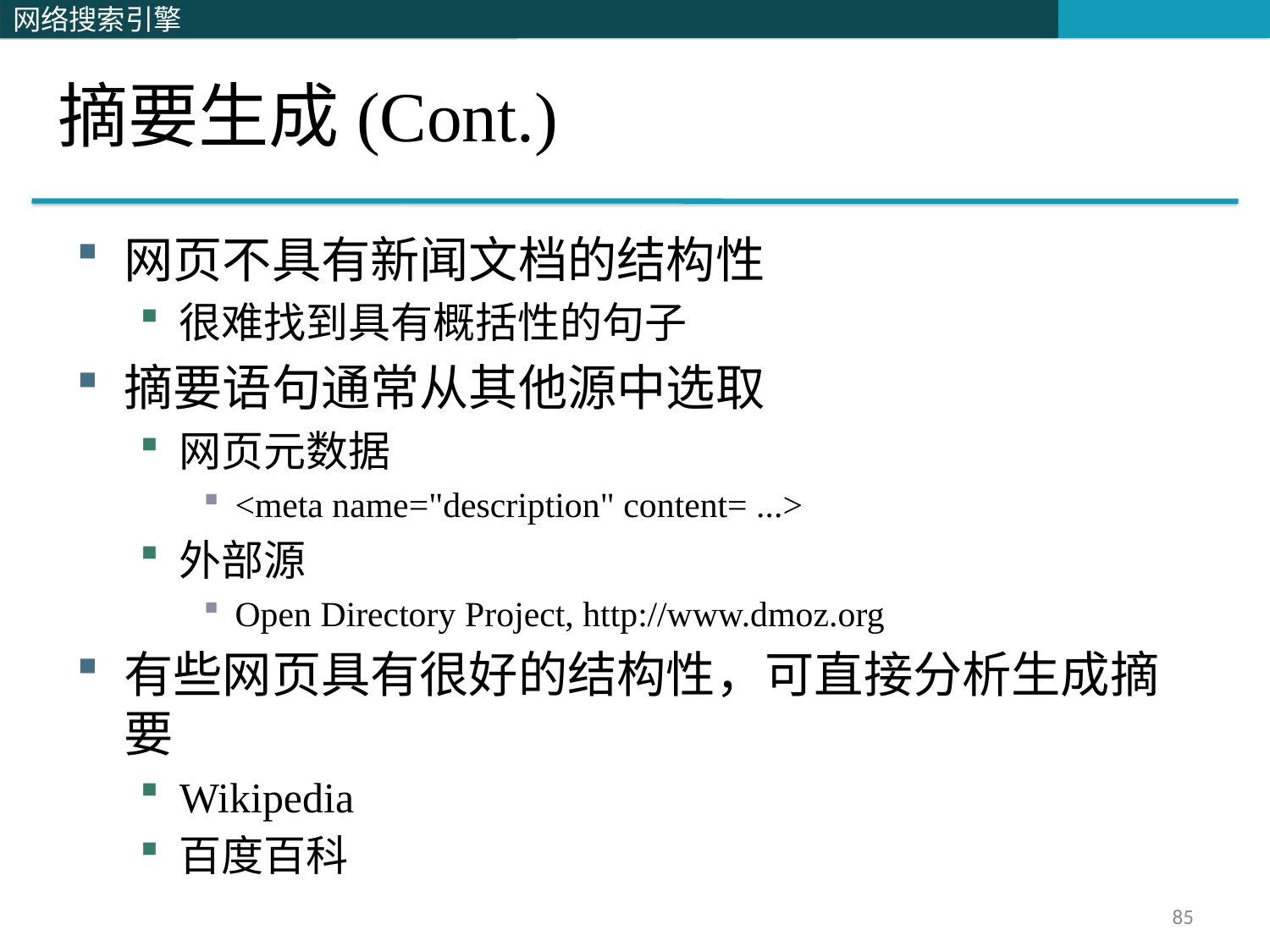

# 摘要生成(Cont.)
网页不具有新闻文档的结构性
很难找到具有概括性的句子
摘要语句通常从其他源中选取
网页元数据
<meta name="description" content= ...>
外部源
Open Directory Project, http://www.dmoz.org
有些网页具有很好的结构性，可直接分析生成摘要
Wikipedia
百度百科
85